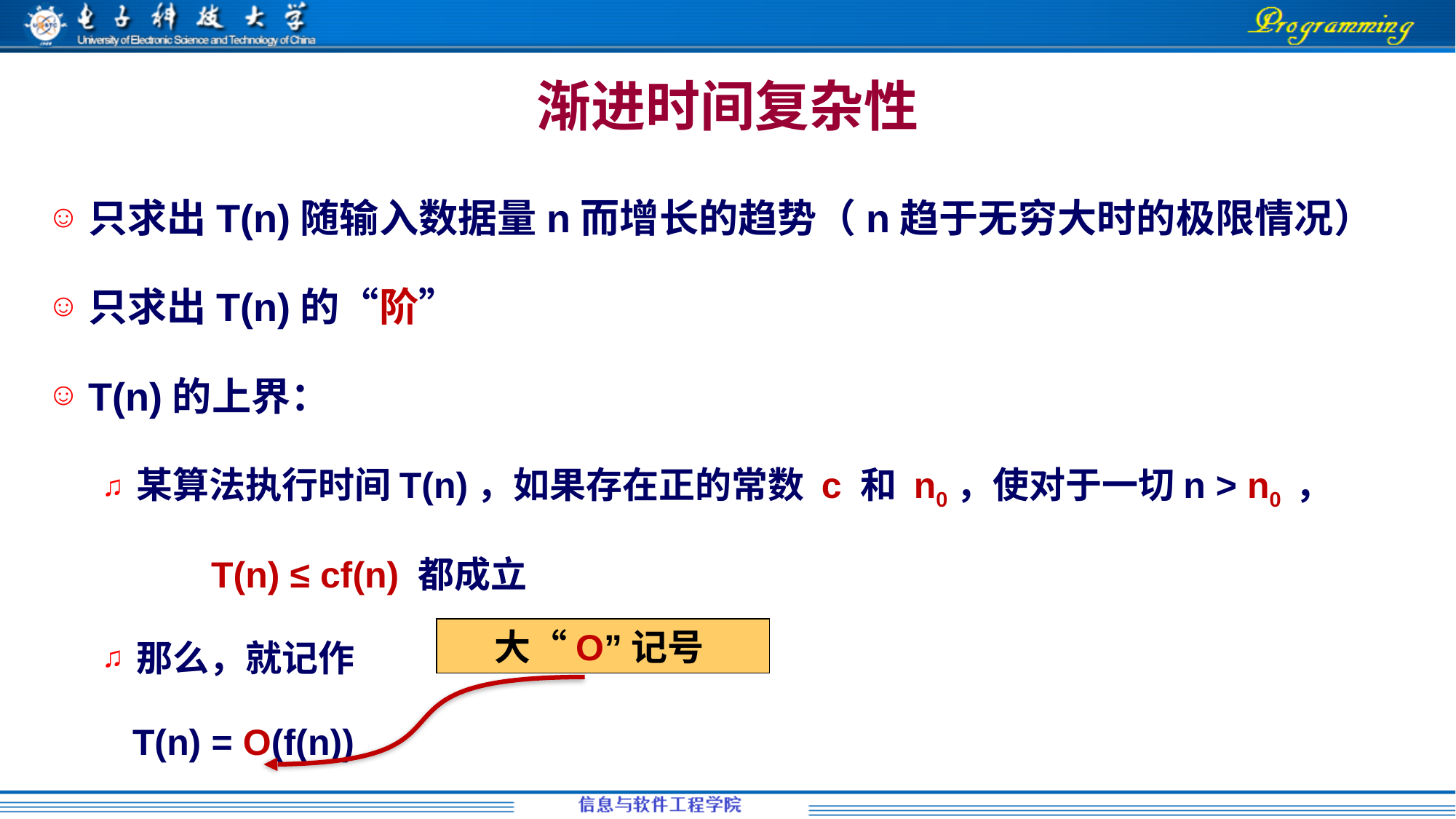

# 渐进时间复杂性
只求出T(n)随输入数据量n而增长的趋势（n趋于无穷大时的极限情况）
只求出T(n)的“阶”
T(n)的上界：
某算法执行时间T(n)，如果存在正的常数 c 和 n0，使对于一切n > n0 ，
	T(n) ≤ cf(n) 都成立
那么，就记作
   T(n) = O(f(n))

大“O”记号